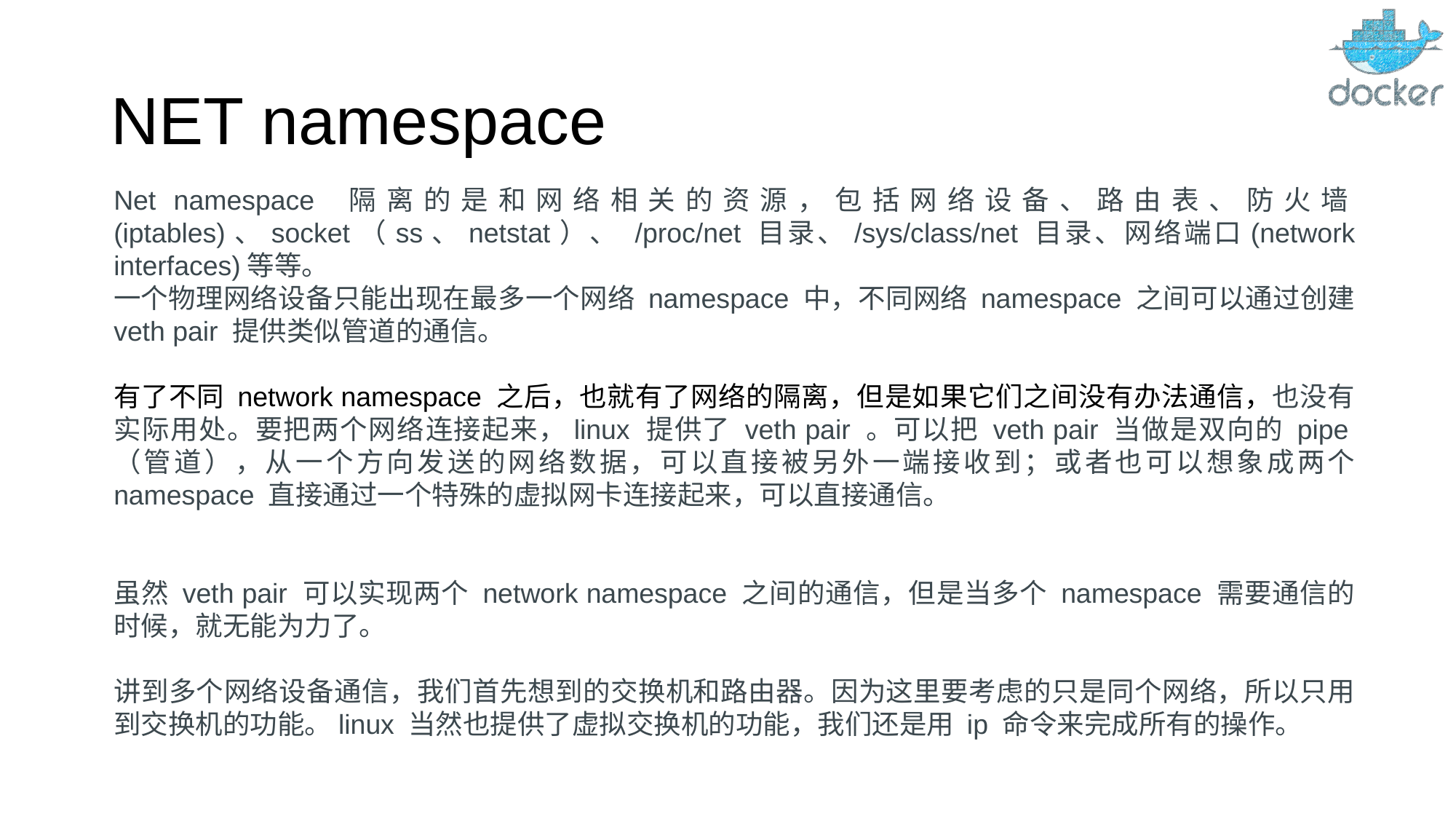

# NET namespace
Net namespace 隔离的是和网络相关的资源，包括网络设备、路由表、防火墙(iptables)、socket（ss、netstat）、 /proc/net 目录、/sys/class/net 目录、网络端口(network interfaces)等等。
一个物理网络设备只能出现在最多一个网络 namespace 中，不同网络 namespace 之间可以通过创建 veth pair 提供类似管道的通信。

有了不同 network namespace 之后，也就有了网络的隔离，但是如果它们之间没有办法通信，也没有实际用处。要把两个网络连接起来，linux 提供了 veth pair 。可以把 veth pair 当做是双向的 pipe（管道），从一个方向发送的网络数据，可以直接被另外一端接收到；或者也可以想象成两个 namespace 直接通过一个特殊的虚拟网卡连接起来，可以直接通信。

虽然 veth pair 可以实现两个 network namespace 之间的通信，但是当多个 namespace 需要通信的时候，就无能为力了。
讲到多个网络设备通信，我们首先想到的交换机和路由器。因为这里要考虑的只是同个网络，所以只用到交换机的功能。linux 当然也提供了虚拟交换机的功能，我们还是用 ip 命令来完成所有的操作。